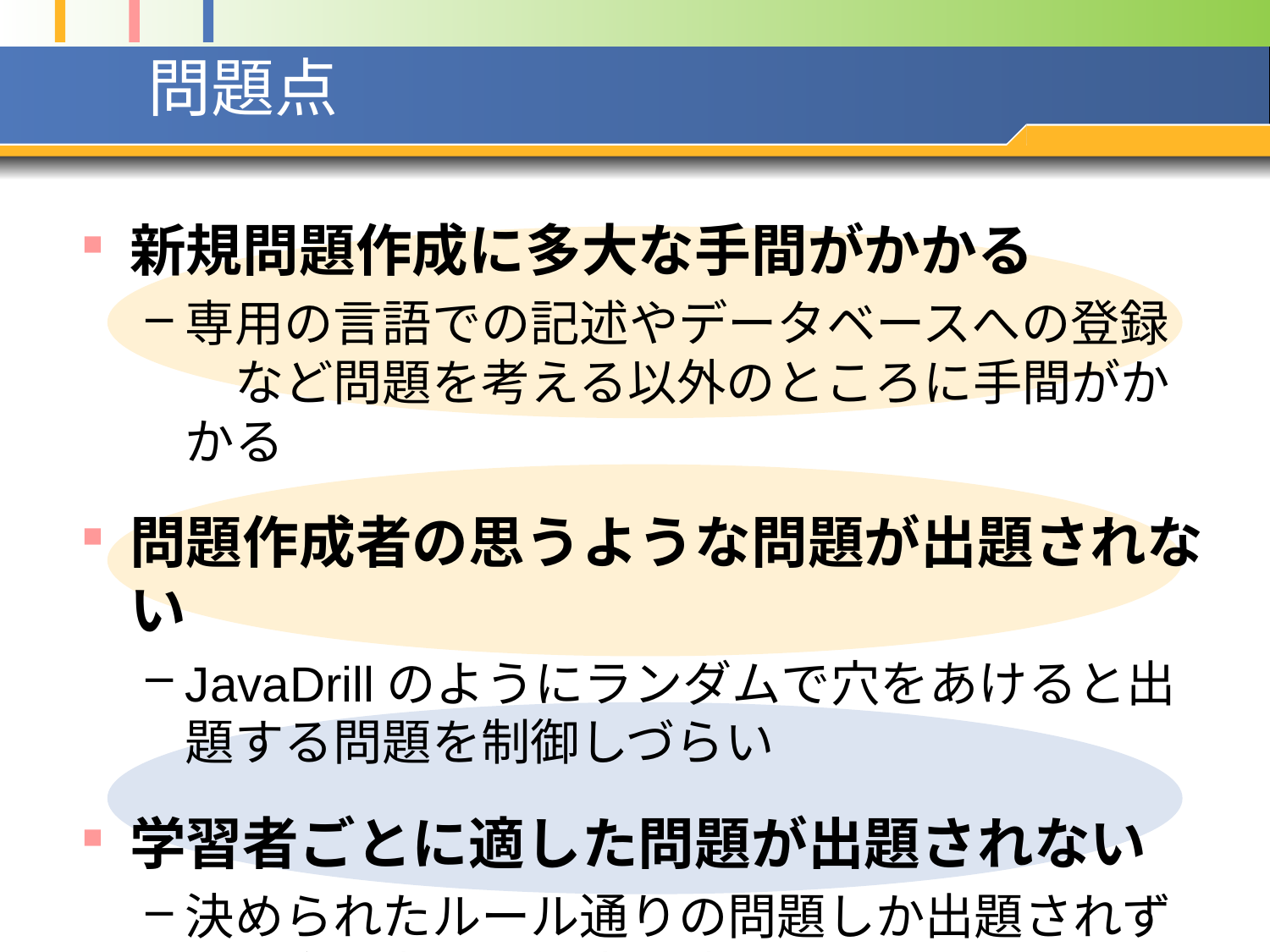

# 問題点
新規問題作成に多大な手間がかかる
専用の言語での記述やデータベースへの登録　など問題を考える以外のところに手間がかかる

問題作成者の思うような問題が出題されない
JavaDrillのようにランダムで穴をあけると出題する問題を制御しづらい

学習者ごとに適した問題が出題されない
決められたルール通りの問題しか出題されず　　学習者の理解度に適した問題は出されない